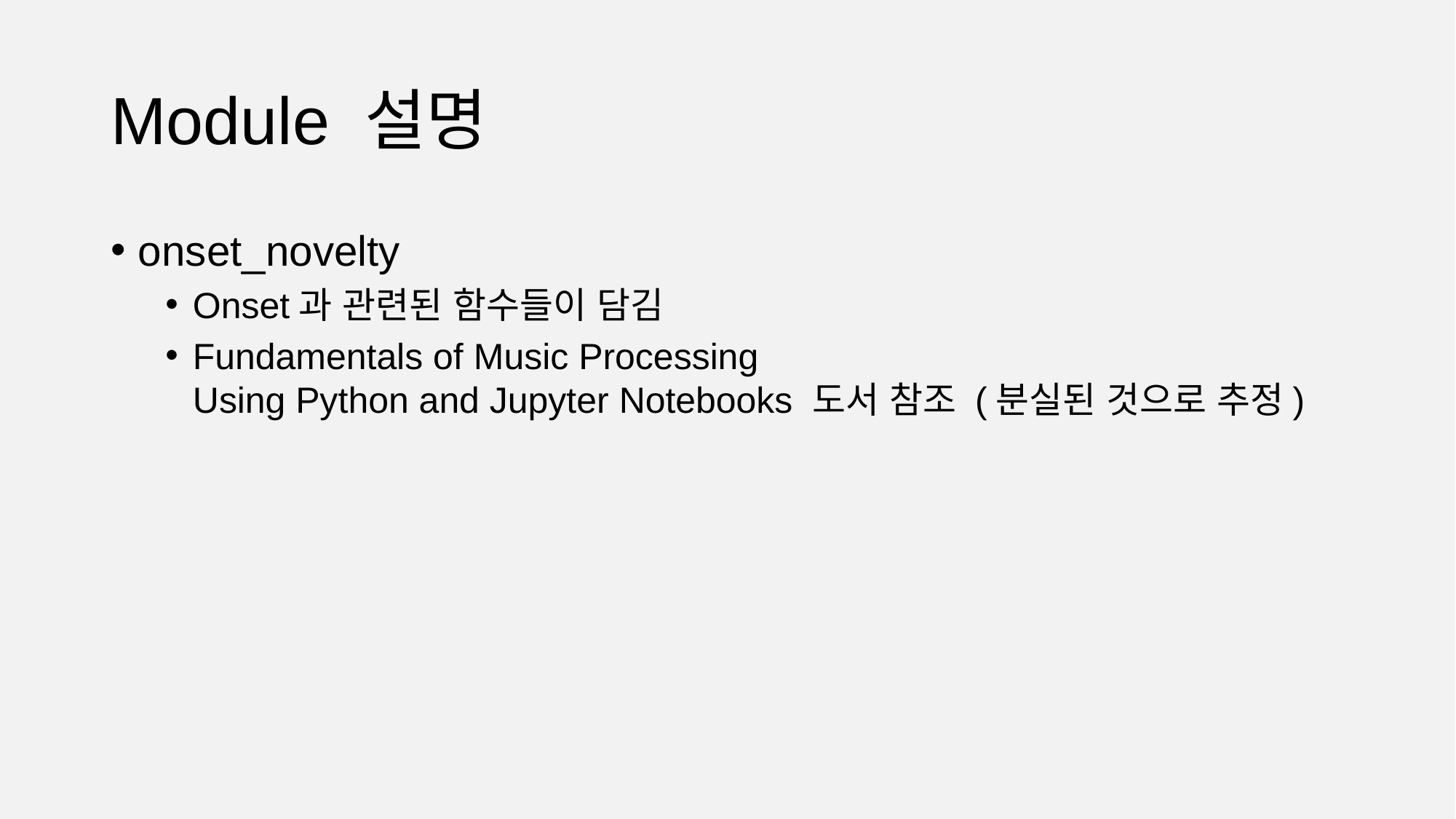

# Module 설명
onset_novelty
Onset과 관련된 함수들이 담김
Fundamentals of Music Processing
Using Python and Jupyter Notebooks 도서 참조 (분실된 것으로 추정)